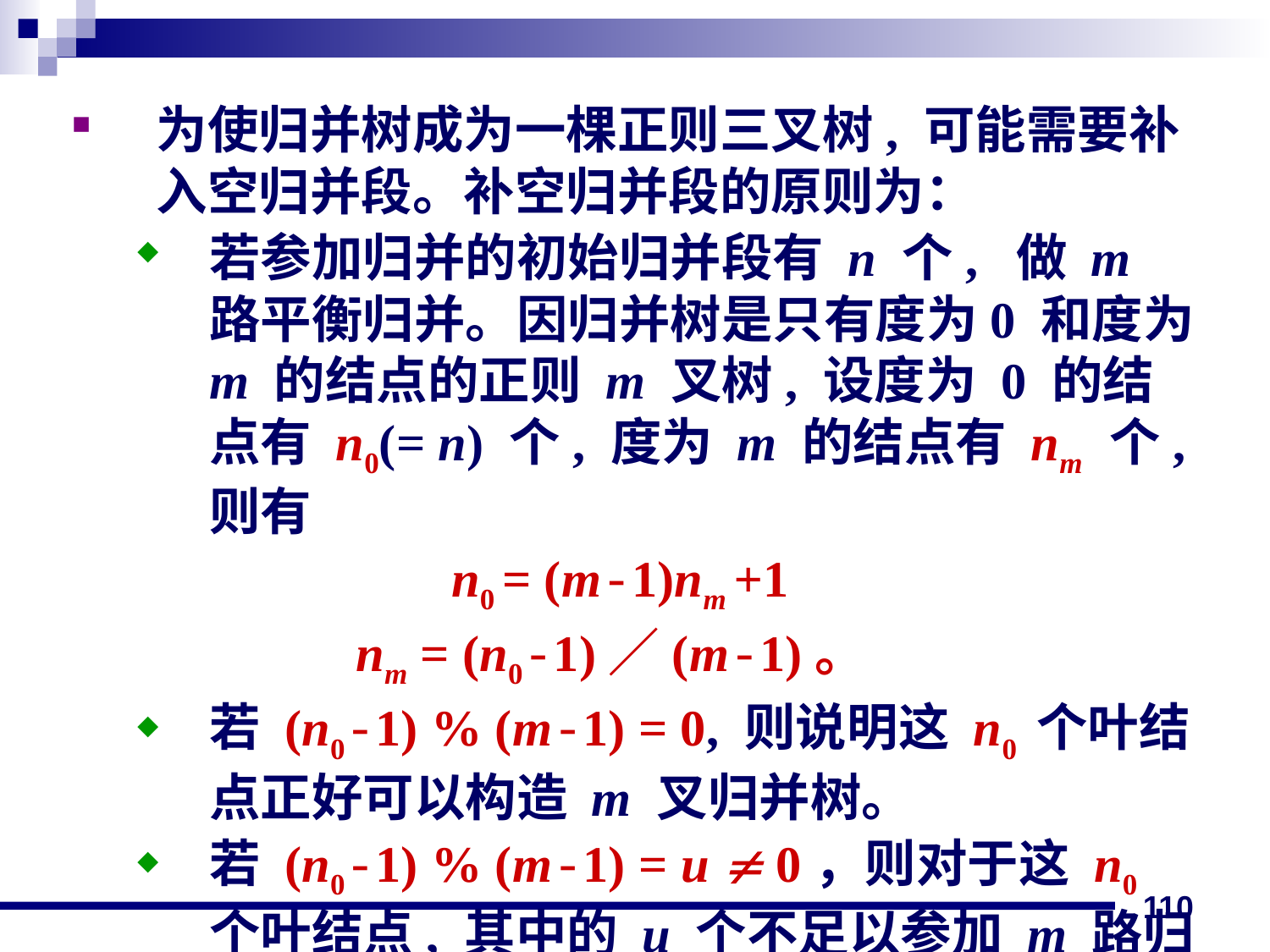

为使归并树成为一棵正则三叉树, 可能需要补入空归并段。补空归并段的原则为：
若参加归并的初始归并段有 n 个,  做 m 路平衡归并。因归并树是只有度为0 和度为 m 的结点的正则 m 叉树, 设度为 0 的结点有 n0(= n) 个, 度为 m 的结点有 nm  个, 则有
		             n0 = (m-1)nm +1
                      nm = (n0-1)／(m-1)。
若 (n0-1) % (m-1) = 0, 则说明这 n0 个叶结点正好可以构造 m 叉归并树。
若 (n0-1) % (m-1) = u ≠ 0，则对于这 n0 个叶结点, 其中的 u 个不足以参加 m 路归并。
110